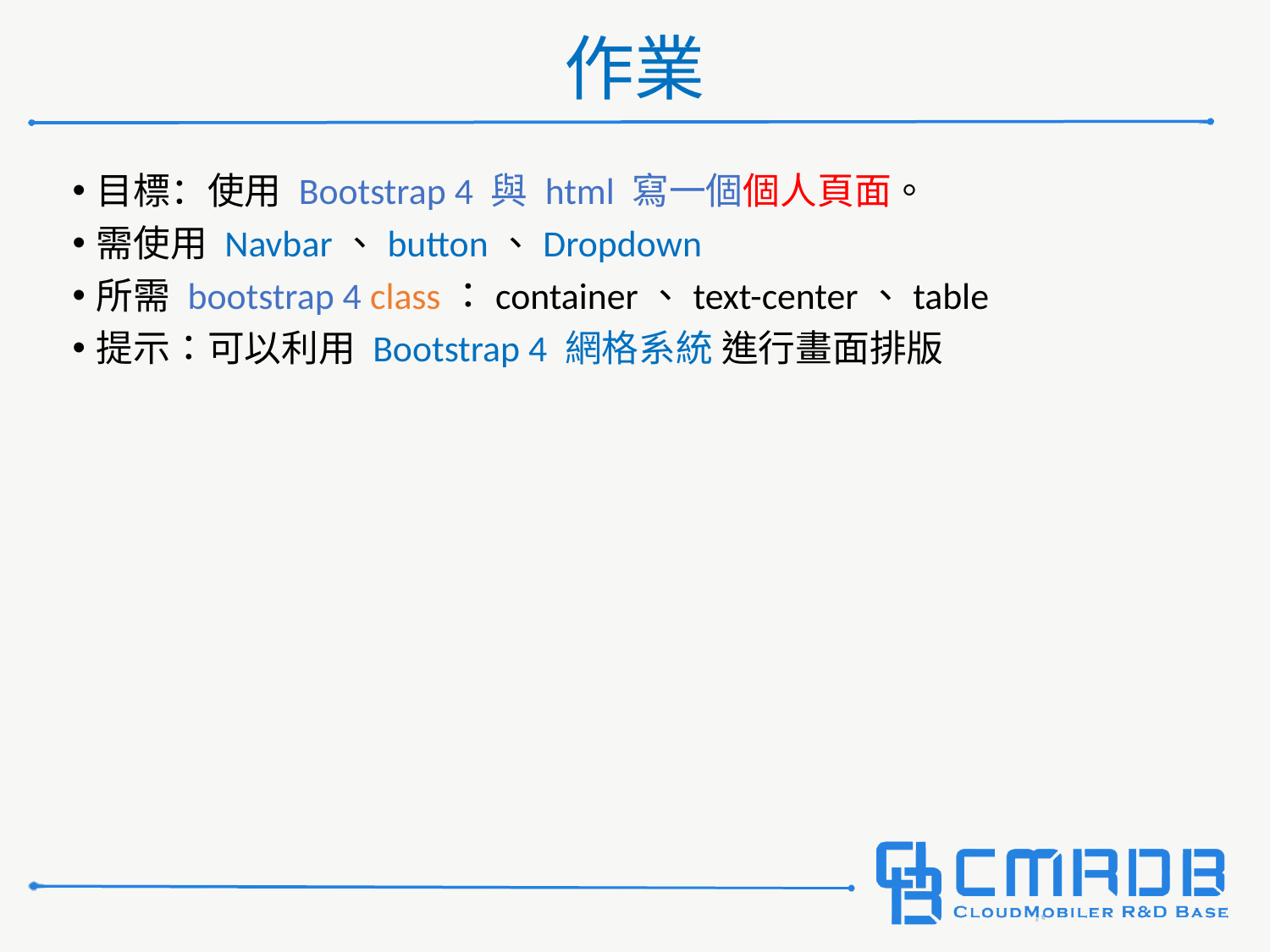

# 作業
目標：使用 Bootstrap 4 與 html 寫一個個人頁面。
需使用 Navbar、button、Dropdown
所需 bootstrap 4 class：container、text-center、table
提示：可以利用 Bootstrap 4 網格系統 進行畫面排版